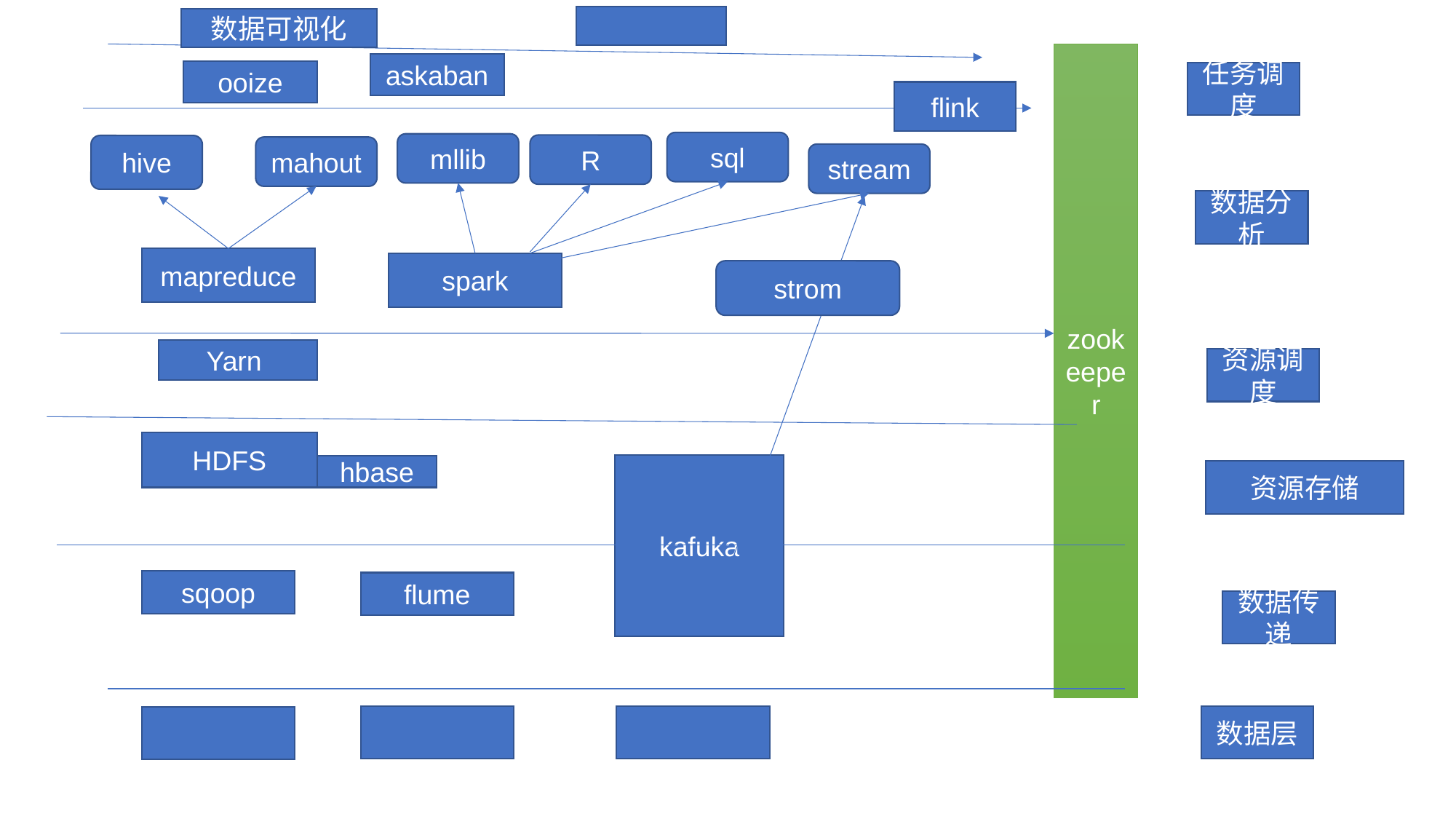

数据可视化
zookeeper
askaban
ooize
任务调度
flink
sql
mllib
R
hive
mahout
stream
数据分析
mapreduce
spark
strom
Yarn
资源调度
HDFS
kafuka
hbase
资源存储
sqoop
flume
数据传递

数据层